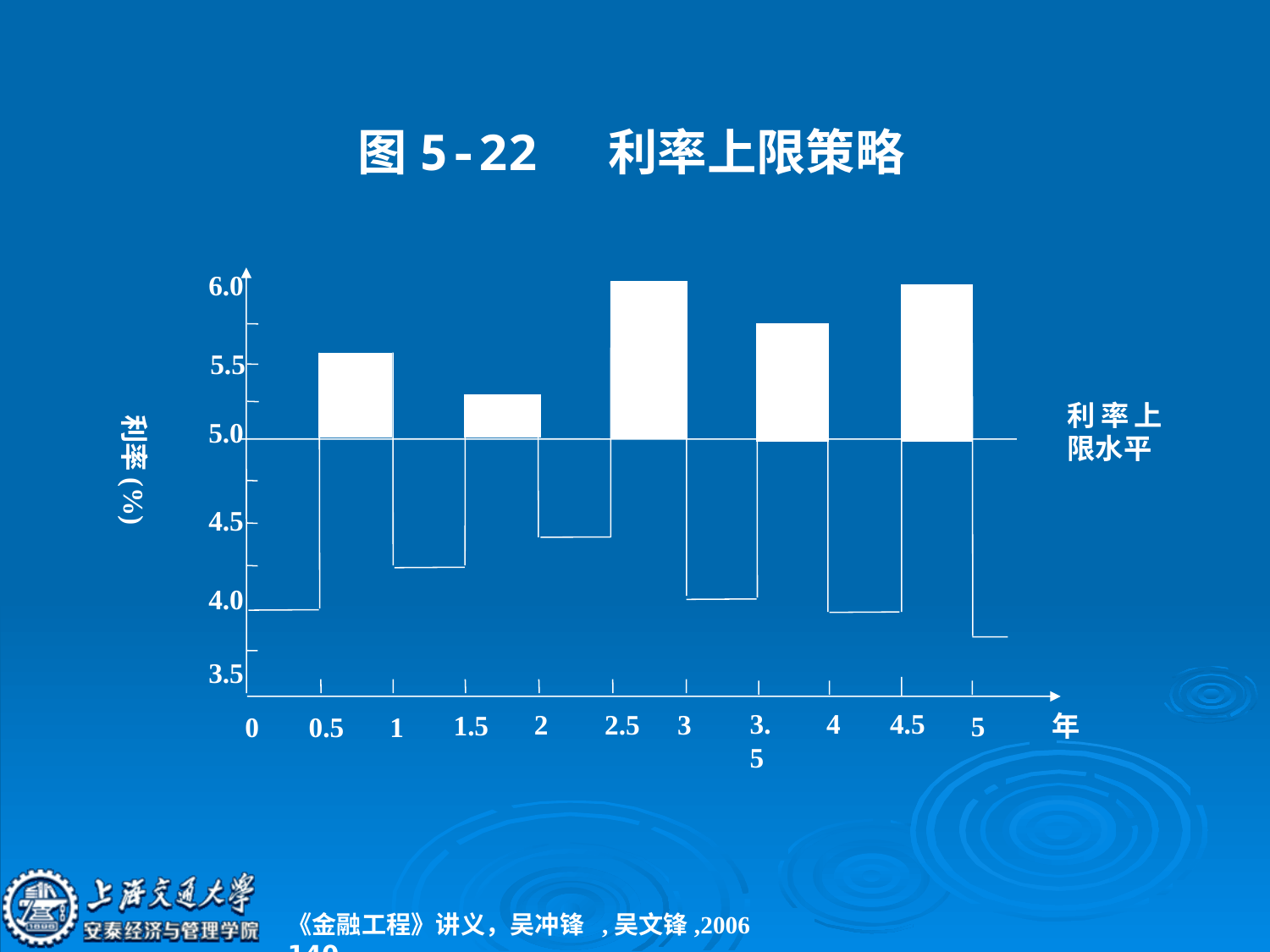

图5-22  利率上限策略
6.0

5.5

利率上限水平

利率(%)
5.0

4.5

4.0

3.5

3.5
4
4.5
2
2.5
3
1.5
5
年
0
0.5
1